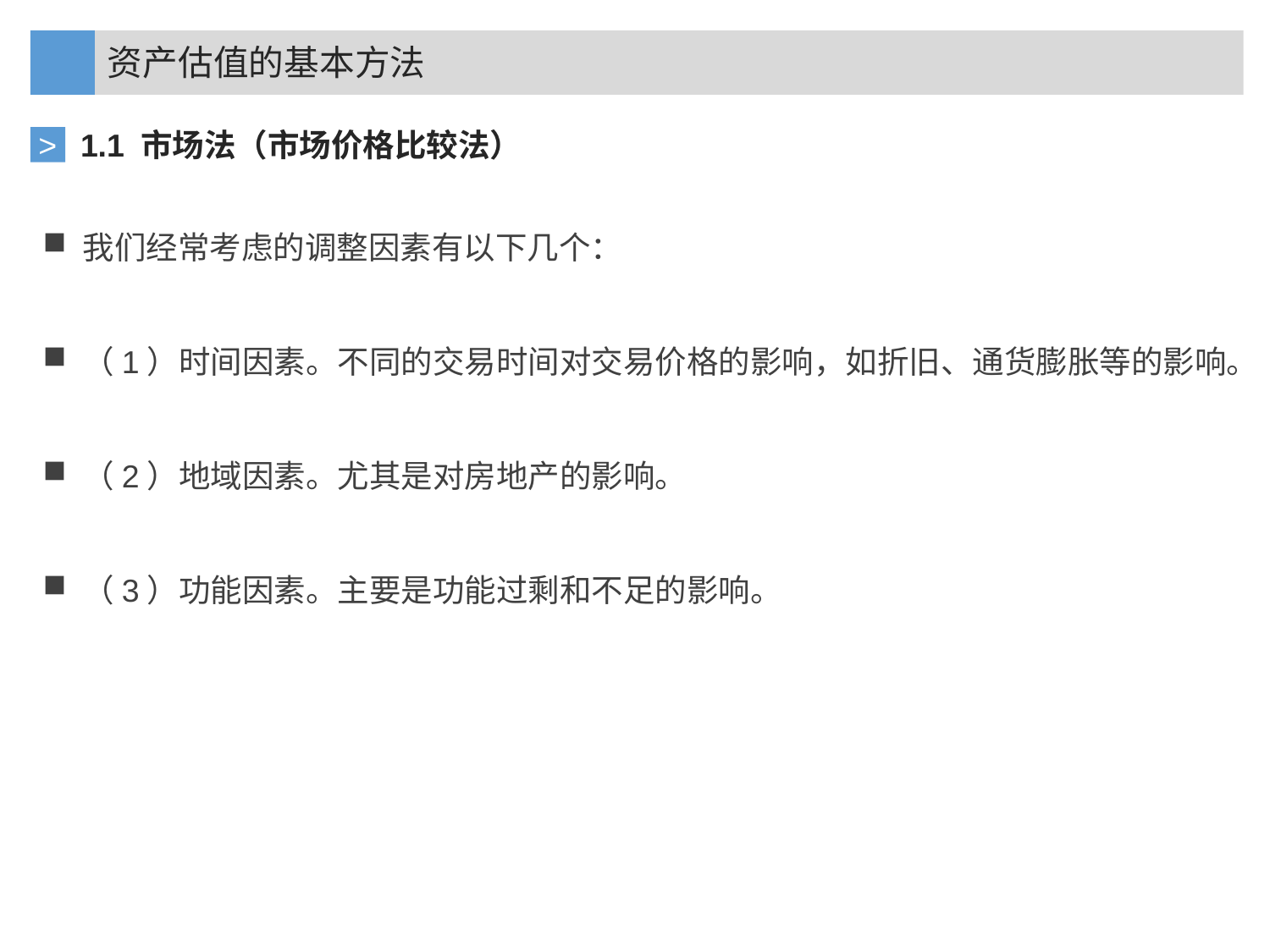

资产估值的基本方法
1.1 市场法（市场价格比较法）
>
我们经常考虑的调整因素有以下几个：

（1）时间因素。不同的交易时间对交易价格的影响，如折旧、通货膨胀等的影响。

（2）地域因素。尤其是对房地产的影响。

（3）功能因素。主要是功能过剩和不足的影响。